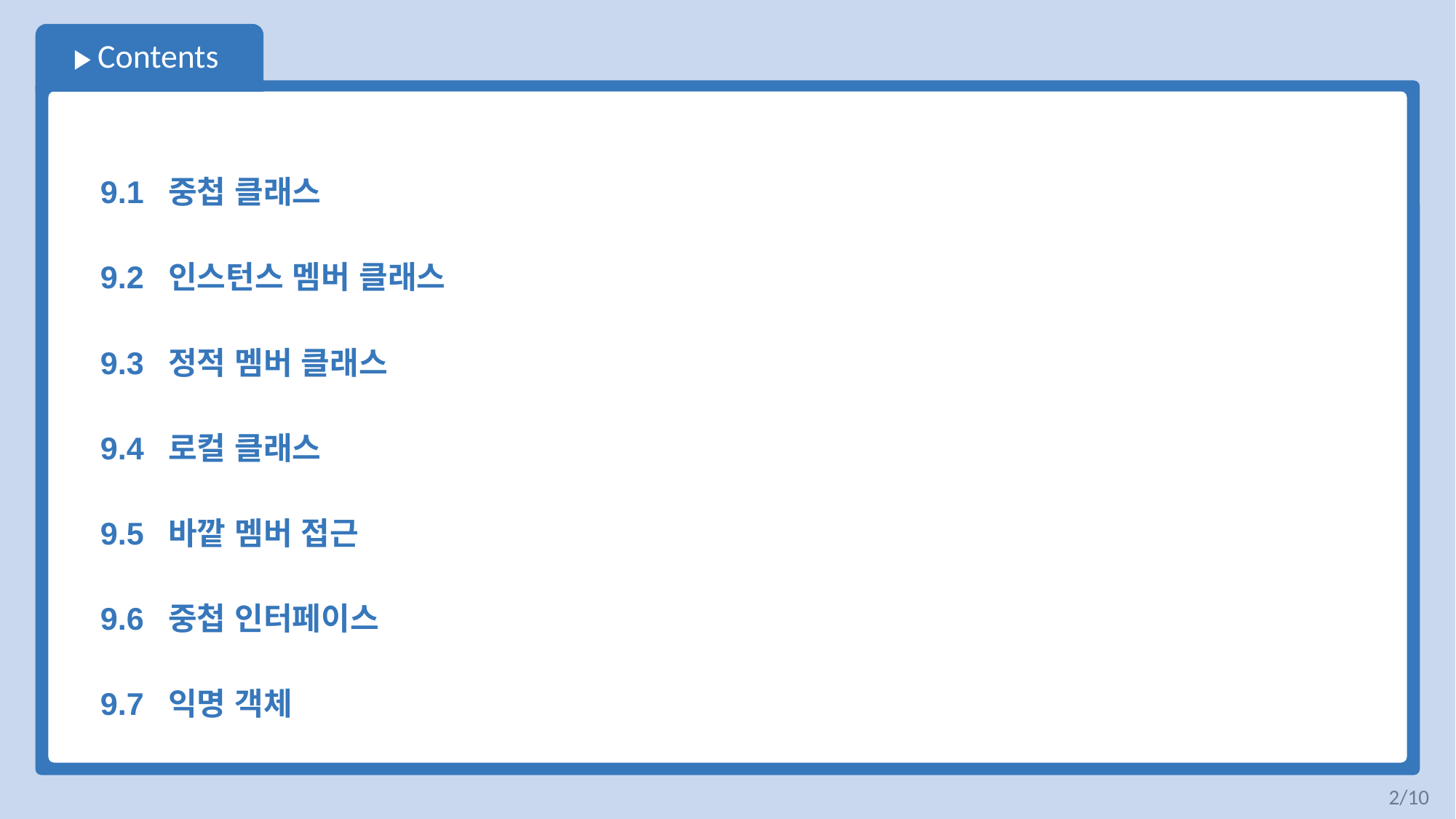

9.1  중첩 클래스
9.2  인스턴스 멤버 클래스
9.3  정적 멤버 클래스
9.4  로컬 클래스
9.5  바깥 멤버 접근
9.6  중첩 인터페이스
9.7  익명 객체